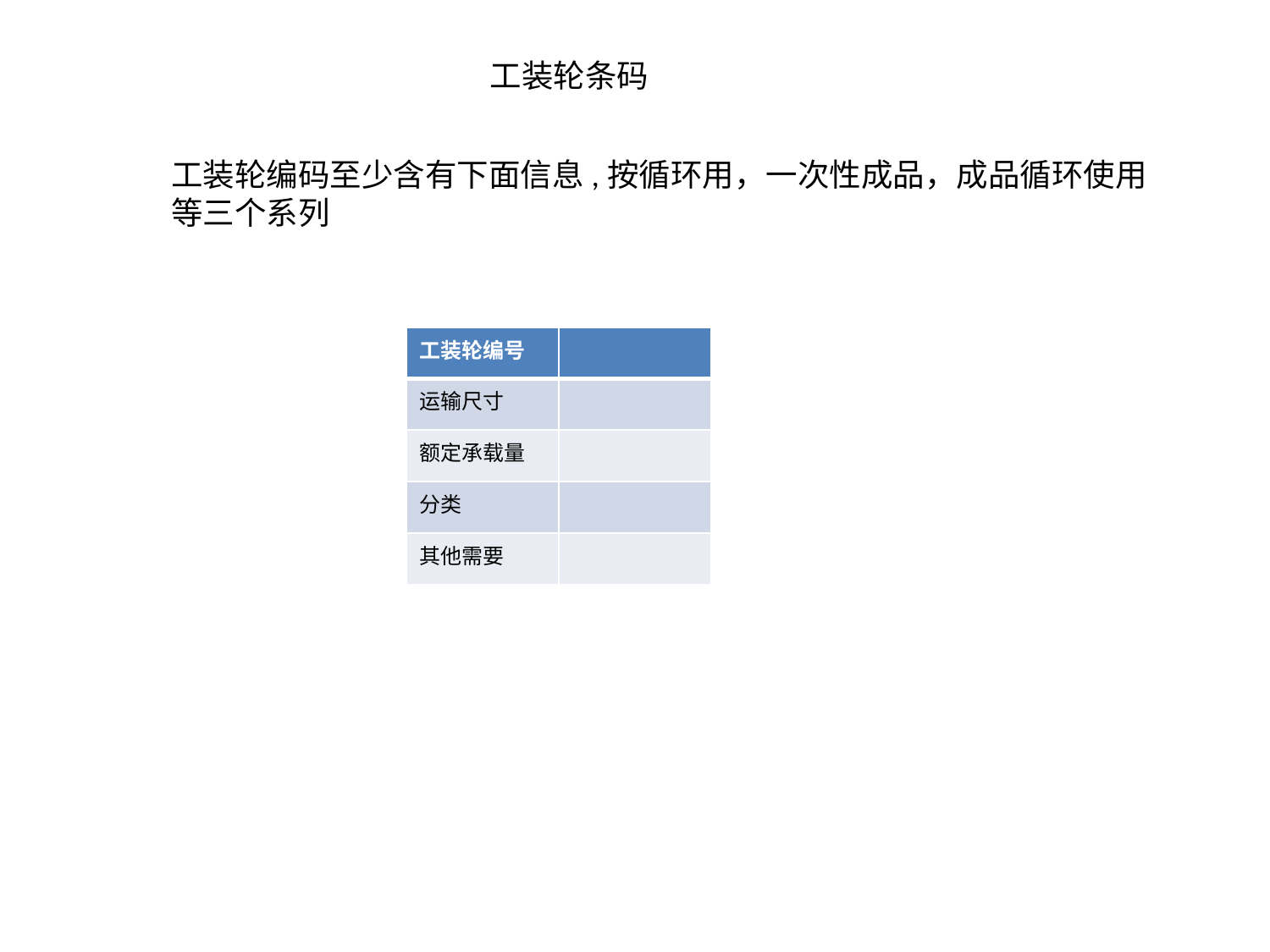

工装轮条码
工装轮编码至少含有下面信息,按循环用，一次性成品，成品循环使用等三个系列
| 工装轮编号 |  |
| --- | --- |
| 运输尺寸 |  |
| 额定承载量 |  |
| 分类 |  |
| 其他需要 |  |